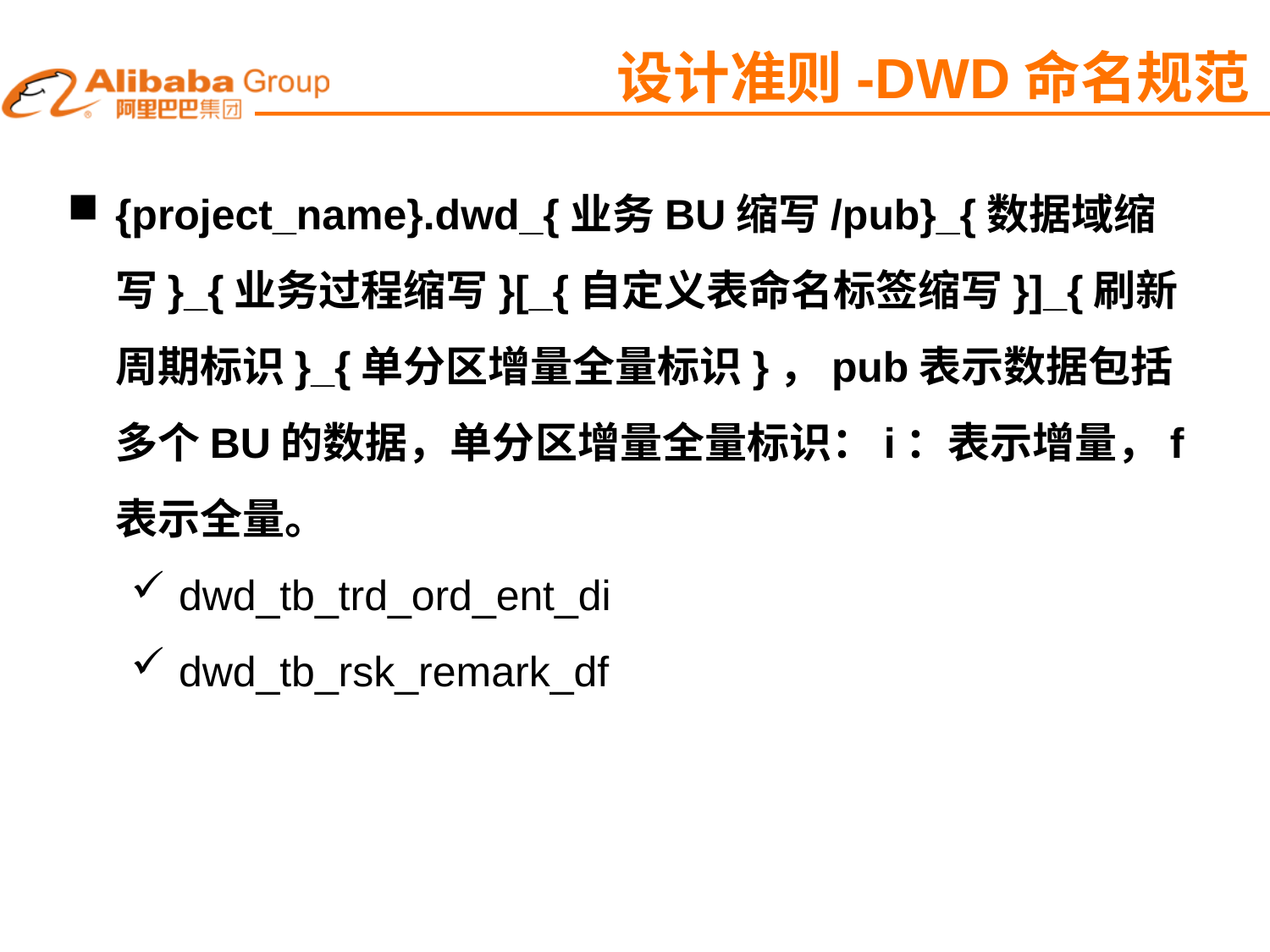

设计准则-DWD命名规范
{project_name}.dwd_{业务BU缩写/pub}_{数据域缩写}_{业务过程缩写}[_{自定义表命名标签缩写}]_{刷新周期标识}_{单分区增量全量标识}，pub表示数据包括多个BU的数据，单分区增量全量标识：i：表示增量，f表示全量。
dwd_tb_trd_ord_ent_di
dwd_tb_rsk_remark_df

流量
商品
交易